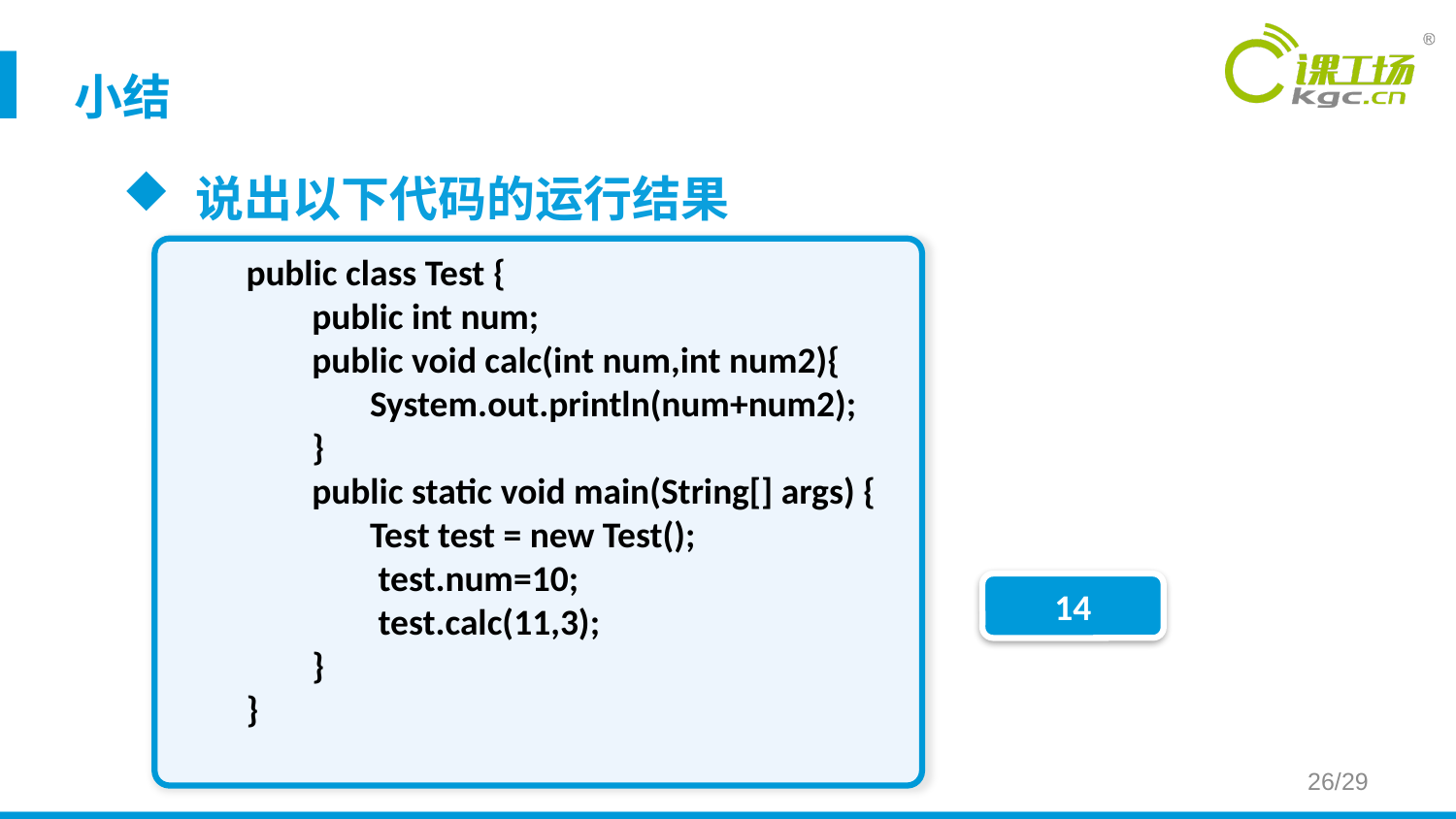

小结
说出以下代码的运行结果
public class Test {
        public int num;
        public void calc(int num,int num2){
               System.out.println(num+num2);
        }
        public static void main(String[] args) {
               Test test = new Test();
                test.num=10;
                test.calc(11,3);
        }
}

14
26/29